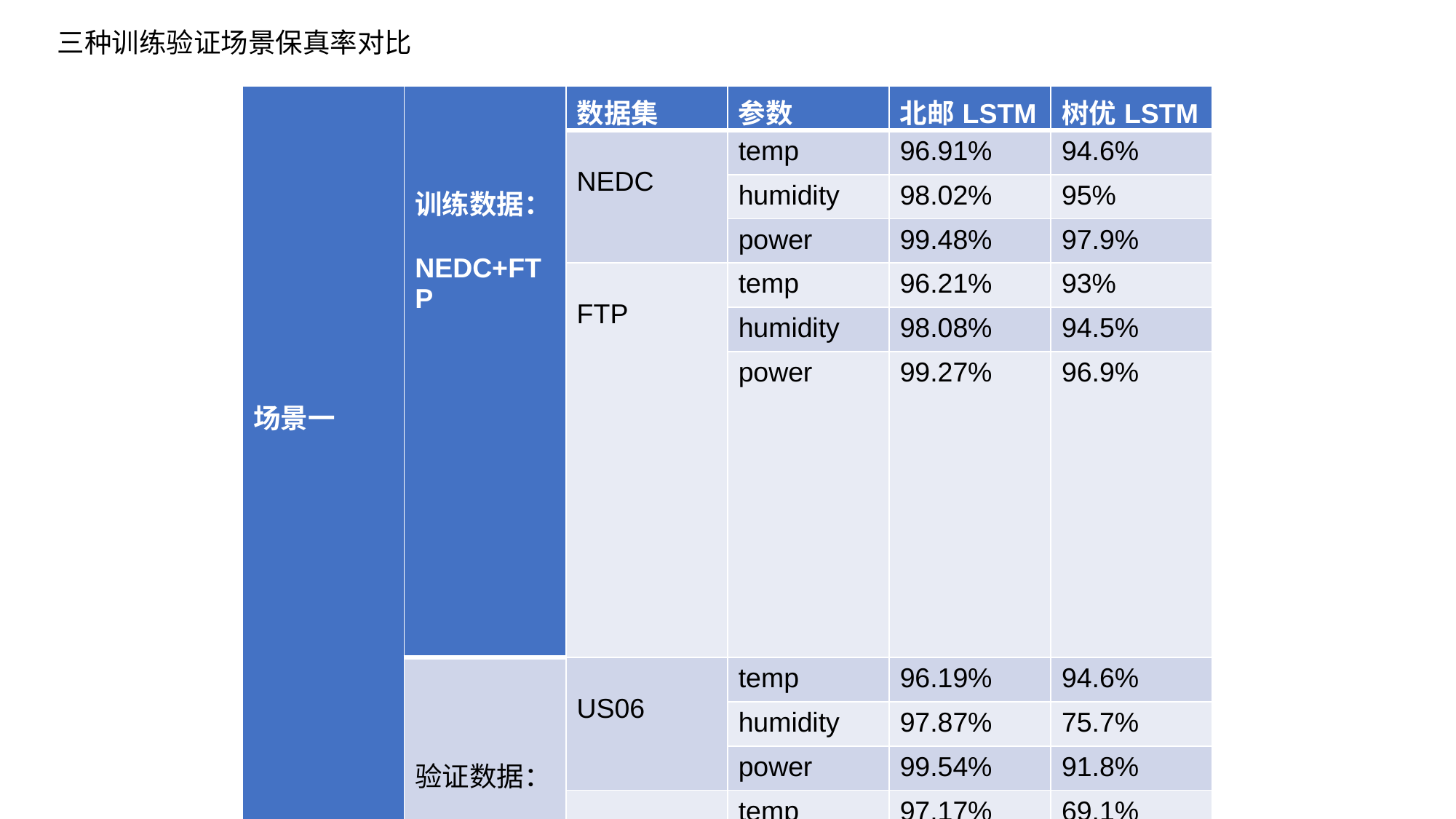

三种训练验证场景保真率对比
| 场景一 | 训练数据： NEDC+FTP | 数据集 | 参数 | 北邮LSTM | 树优LSTM |
| --- | --- | --- | --- | --- | --- |
|  |  | NEDC | temp | 96.91% | 94.6% |
|  |  |  | humidity | 98.02% | 95% |
|  |  |  | power | 99.48% | 97.9% |
|  |  | FTP | temp | 96.21% | 93% |
|  |  | FTP | humidity | 98.08% | 94.5% |
|  |  |  | power | 99.27% | 96.9% |
|  | 验证数据： US06+HWFET+SC03 | US06 | temp | 96.19% | 94.6% |
|  |  | US06 | humidity | 97.87% | 75.7% |
|  |  |  | power | 99.54% | 91.8% |
|  |  | HWFET | temp | 97.17% | 69.1% |
|  |  | HWFET | humidity | 96.03% | 71.1% |
|  |  |  | power | 99.86% | 92.0% |
|  |  | SC03 | temp | 96.55% | 84.2% |
|  |  |  | humidity | 98.23% | 75.7% |
|  |  |  | power | 99.40% | 96.8% |